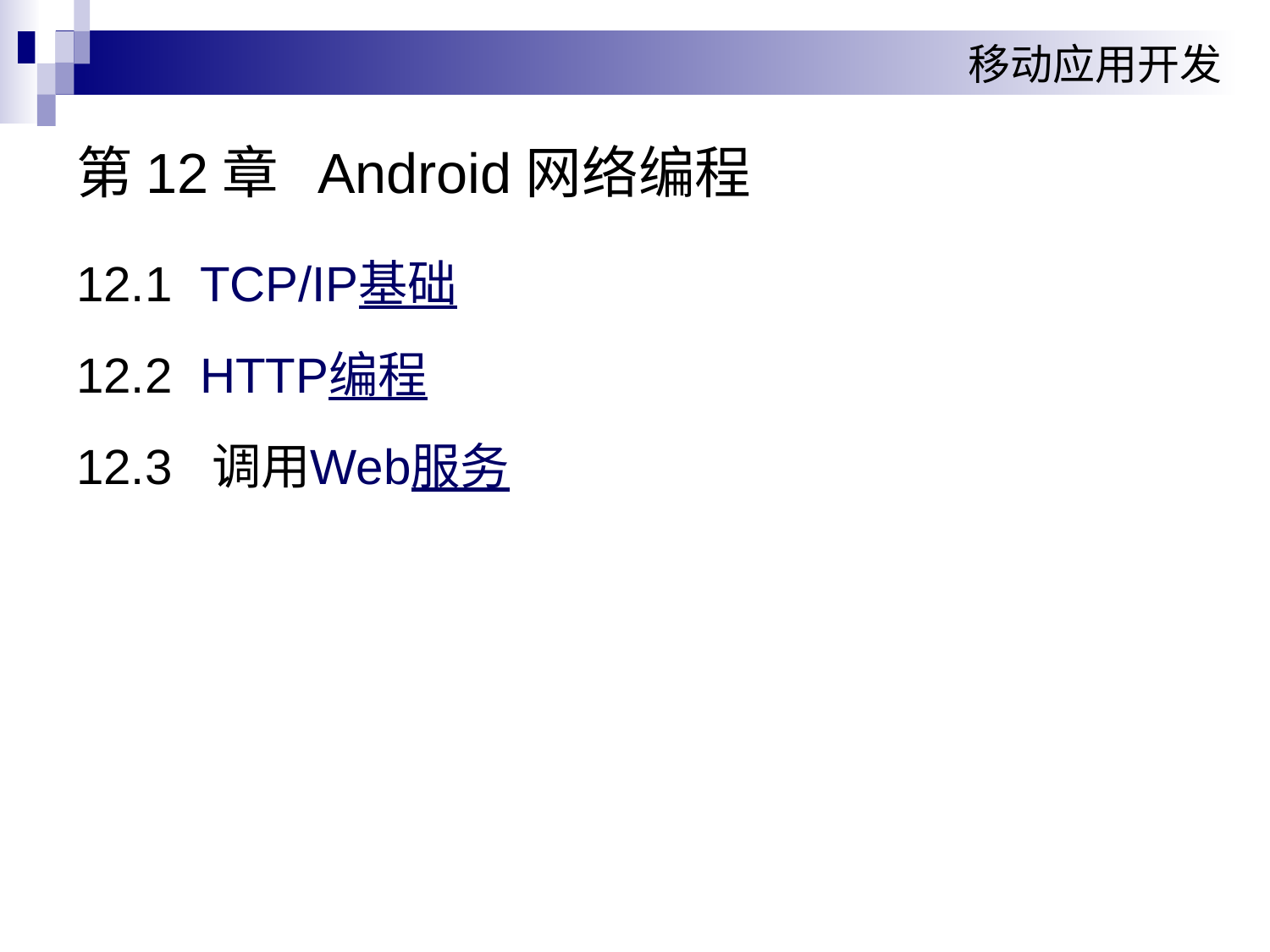

第12章  Android网络编程
12.1  TCP/IP基础
12.2  HTTP编程
12.3  调用Web服务